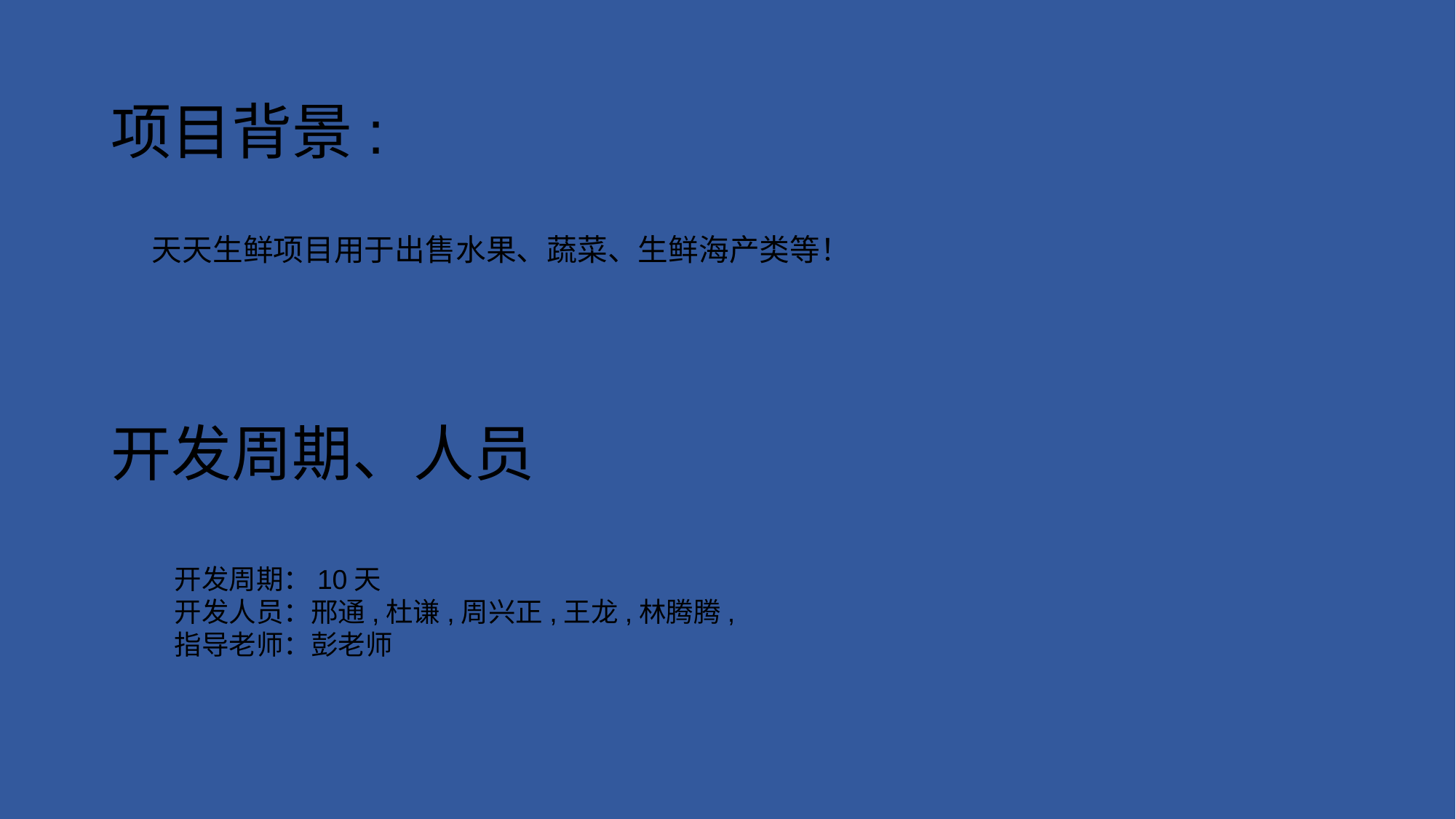

# 项目背景:
     天天生鲜项目用于出售水果、蔬菜、生鲜海产类等！
开发周期、人员
  开发周期：10天
  开发人员：邢通,杜谦,周兴正,王龙,林腾腾,
  指导老师：彭老师